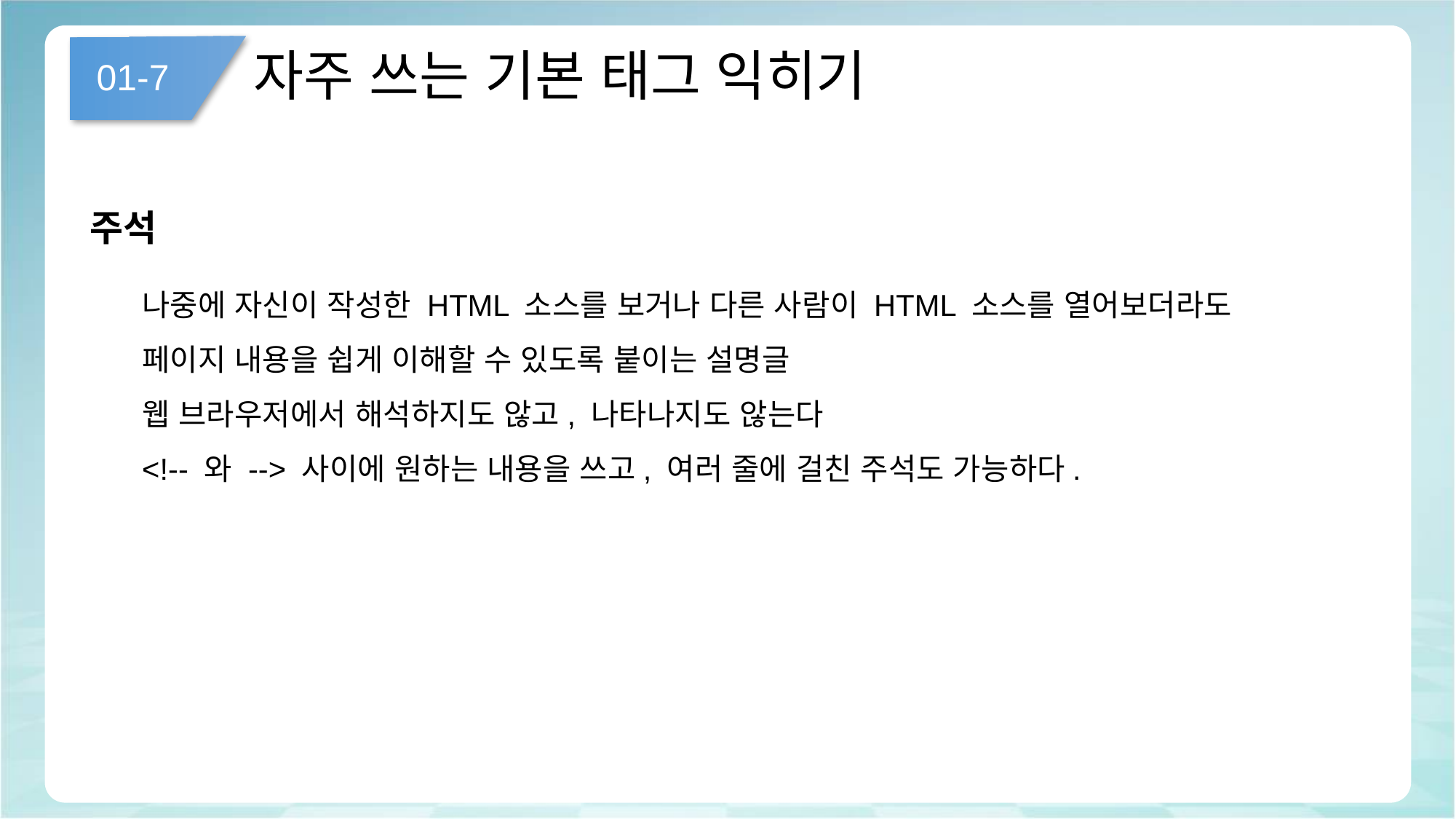

# 자주 쓰는 기본 태그 익히기
01-7
주석
나중에 자신이 작성한 HTML 소스를 보거나 다른 사람이 HTML 소스를 열어보더라도 페이지 내용을 쉽게 이해할 수 있도록 붙이는 설명글
웹 브라우저에서 해석하지도 않고, 나타나지도 않는다
<!-- 와 --> 사이에 원하는 내용을 쓰고, 여러 줄에 걸친 주석도 가능하다.